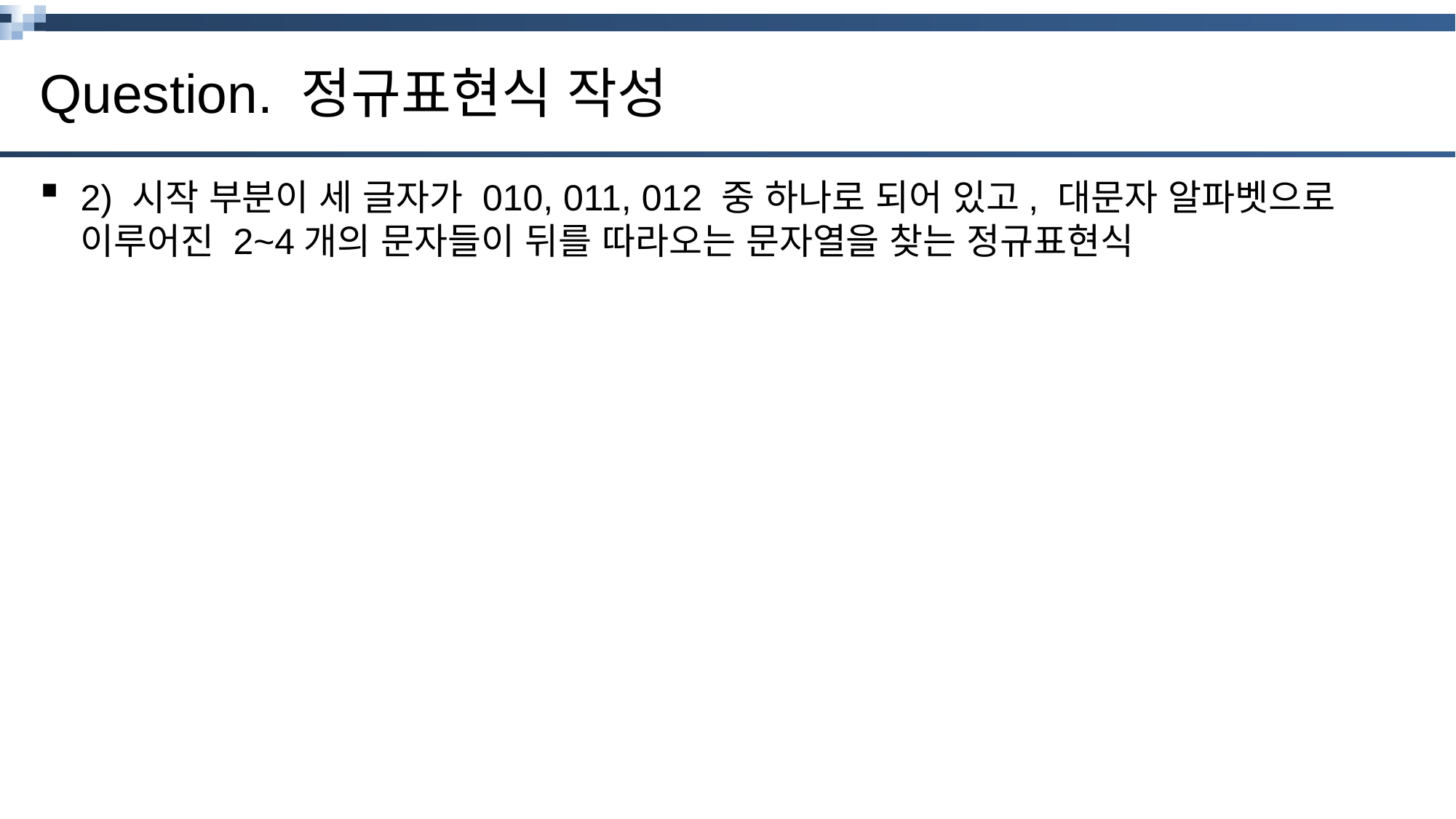

# Question. 정규표현식 작성
2) 시작 부분이 세 글자가 010, 011, 012 중 하나로 되어 있고, 대문자 알파벳으로 이루어진 2~4개의 문자들이 뒤를 따라오는 문자열을 찾는 정규표현식